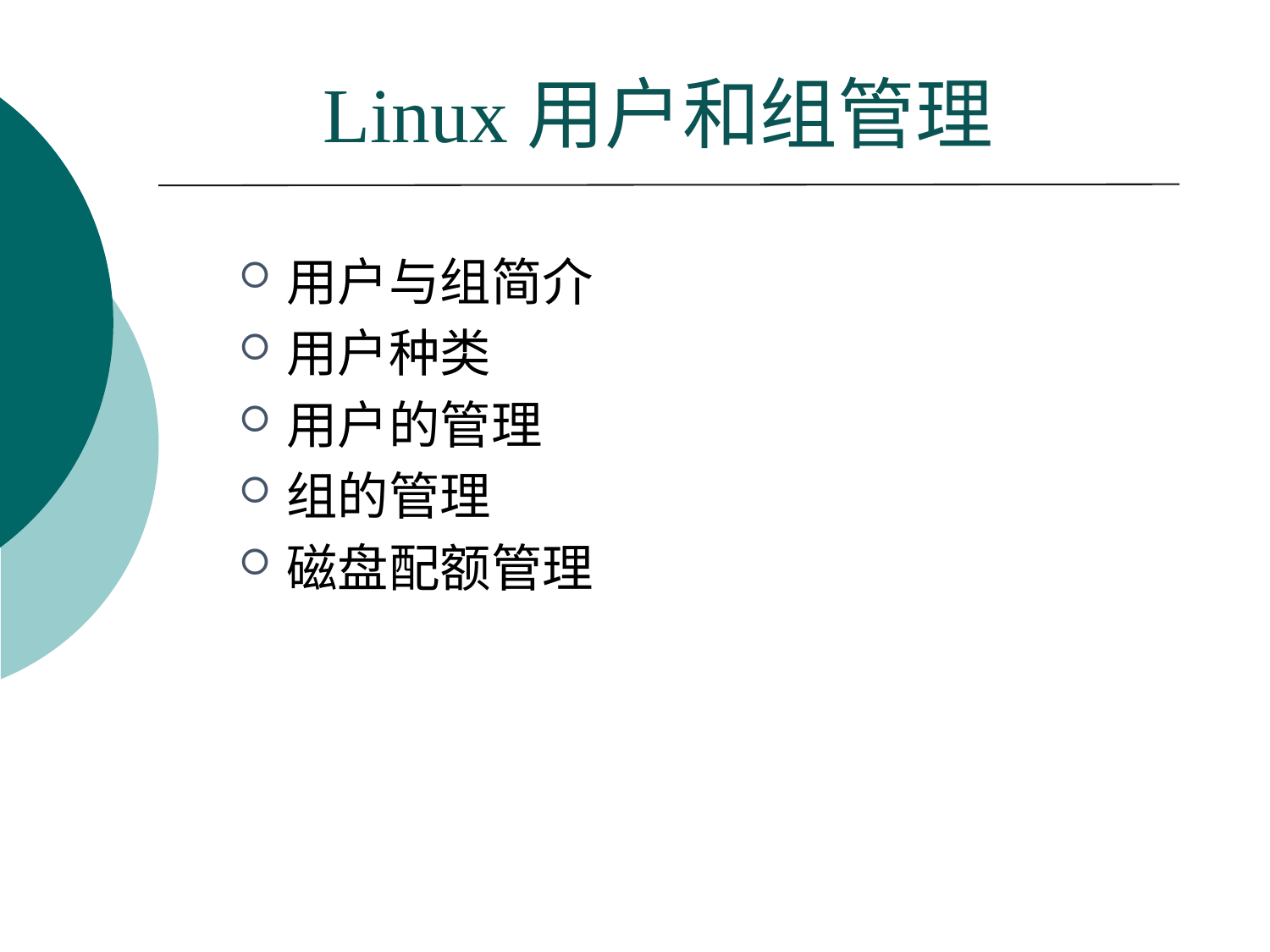

# Linux用户和组管理
用户与组简介
用户种类
用户的管理
组的管理
磁盘配额管理